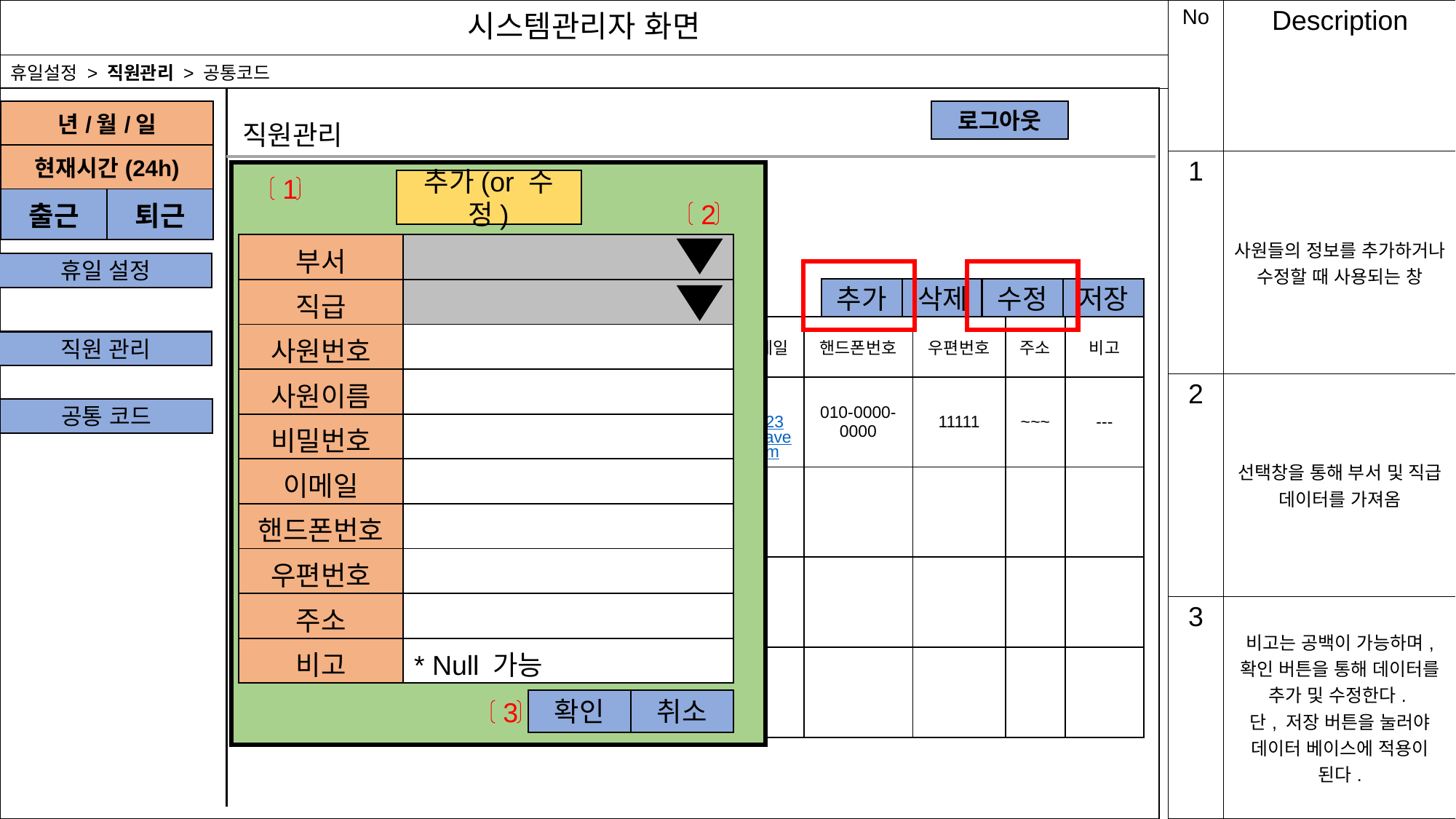

| No | Description |
| --- | --- |
| 1 | 사원들의 정보를 추가하거나 수정할 때 사용되는 창 |
| 2 | 선택창을 통해 부서 및 직급 데이터를 가져옴 |
| 3 | 비고는 공백이 가능하며, 확인 버튼을 통해 데이터를 추가 및 수정한다. 단, 저장 버튼을 눌러야 데이터 베이스에 적용이 된다. |
# 시스템관리자 화면

휴일설정 > 직원관리 > 공통코드

| 년/월/일 |  |
| --- | --- |
| 현재시간(24h) |  |
| 출근 | 퇴근 |
로그아웃
직원관리

추가(or 수정)
1
| 근무부서 |  |
| --- | --- |
2

| 부서 |  |
| --- | --- |
| 직급 |  |
| 사원번호 |  |
| 사원이름 |  |
| 비밀번호 |  |
| 이메일 |  |
| 핸드폰번호 |  |
| 우편번호 |  |
| 주소 |  |
| 비고 | \* Null 가능 |

휴일 설정

추가
삭제
수정
저장

| 선택 | 부서 | 직급 | 사원번호 | 사원이름 | 비밀번호 | 이메일 | 핸드폰번호 | 우편번호 | 주소 | 비고 |
| --- | --- | --- | --- | --- | --- | --- | --- | --- | --- | --- |
| Ex) ㅁ | 영업부 | 사원 | 11111 | 홍사원 | ##### | ex123@naver.com | 010-0000-0000 | 11111 | ~~~ | --- |
|  |  |  |  |  |  |  |  |  |  |  |
|  |  |  |  |  |  |  |  |  |  |  |
|  |  |  |  |  |  |  |  |  |  |  |
직원 관리
공통 코드
확인
취소
3